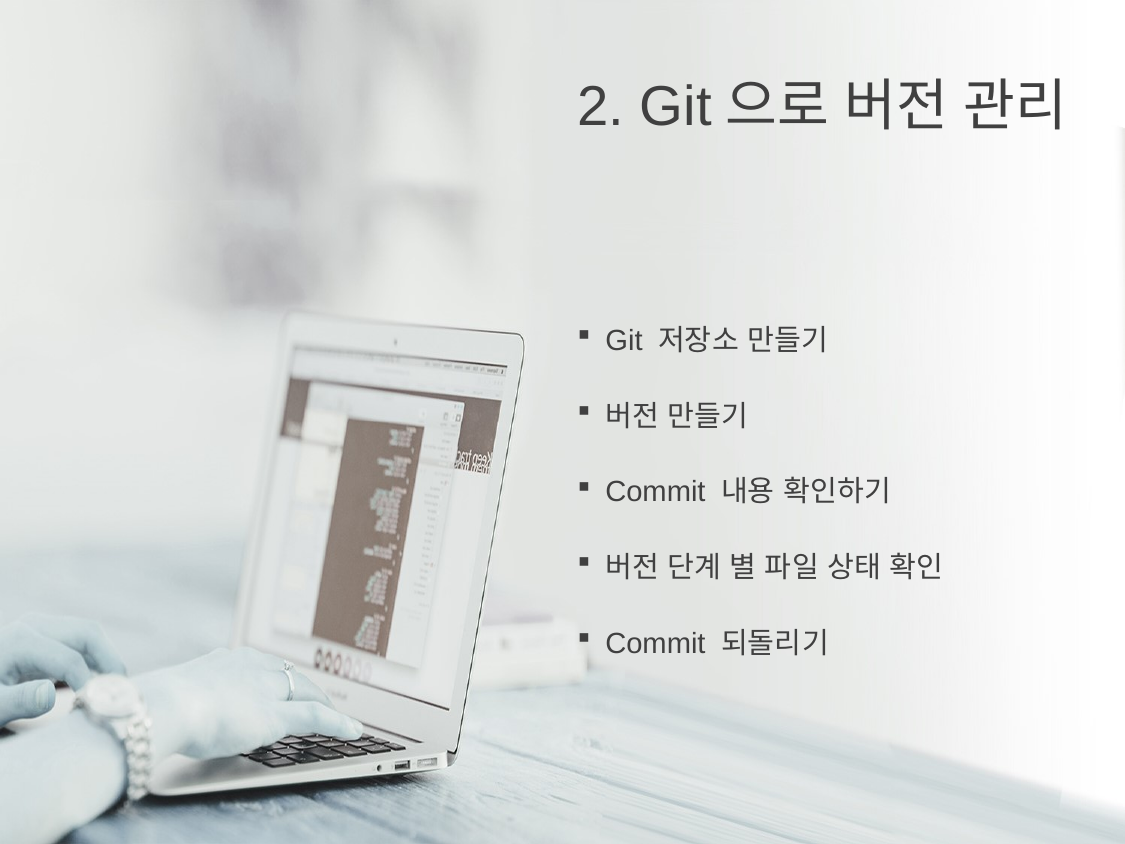

2. Git으로 버전 관리
Git 저장소 만들기
버전 만들기
Commit 내용 확인하기
버전 단계 별 파일 상태 확인
Commit 되돌리기